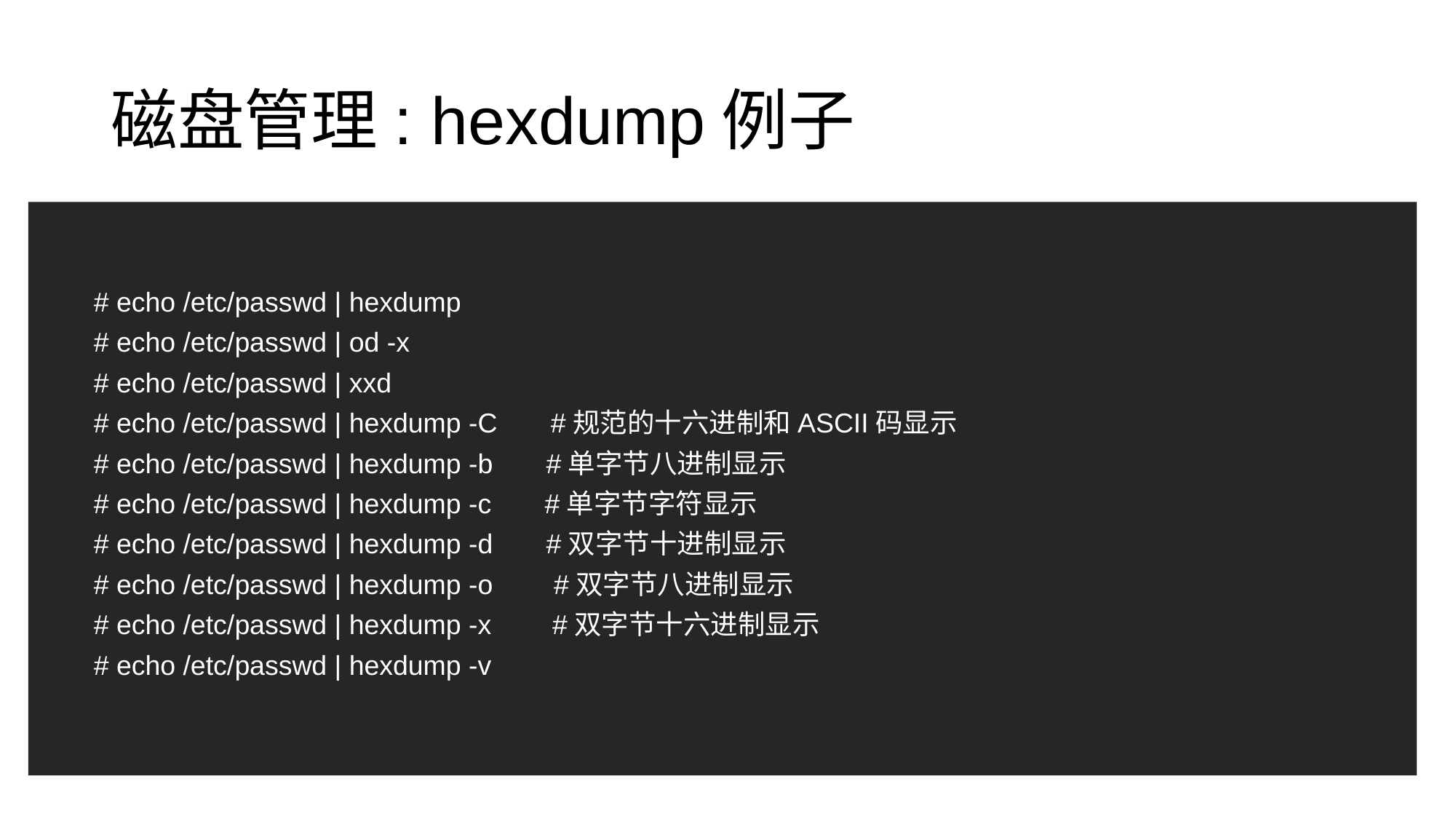

# 磁盘管理: hexdump例子

# echo /etc/passwd | hexdump
# echo /etc/passwd | od -x
# echo /etc/passwd | xxd
# echo /etc/passwd | hexdump -C       #规范的十六进制和ASCII码显示
# echo /etc/passwd | hexdump -b       #单字节八进制显示
# echo /etc/passwd | hexdump -c       #单字节字符显示
# echo /etc/passwd | hexdump -d       #双字节十进制显示
# echo /etc/passwd | hexdump -o        #双字节八进制显示
# echo /etc/passwd | hexdump -x        #双字节十六进制显示
# echo /etc/passwd | hexdump -v